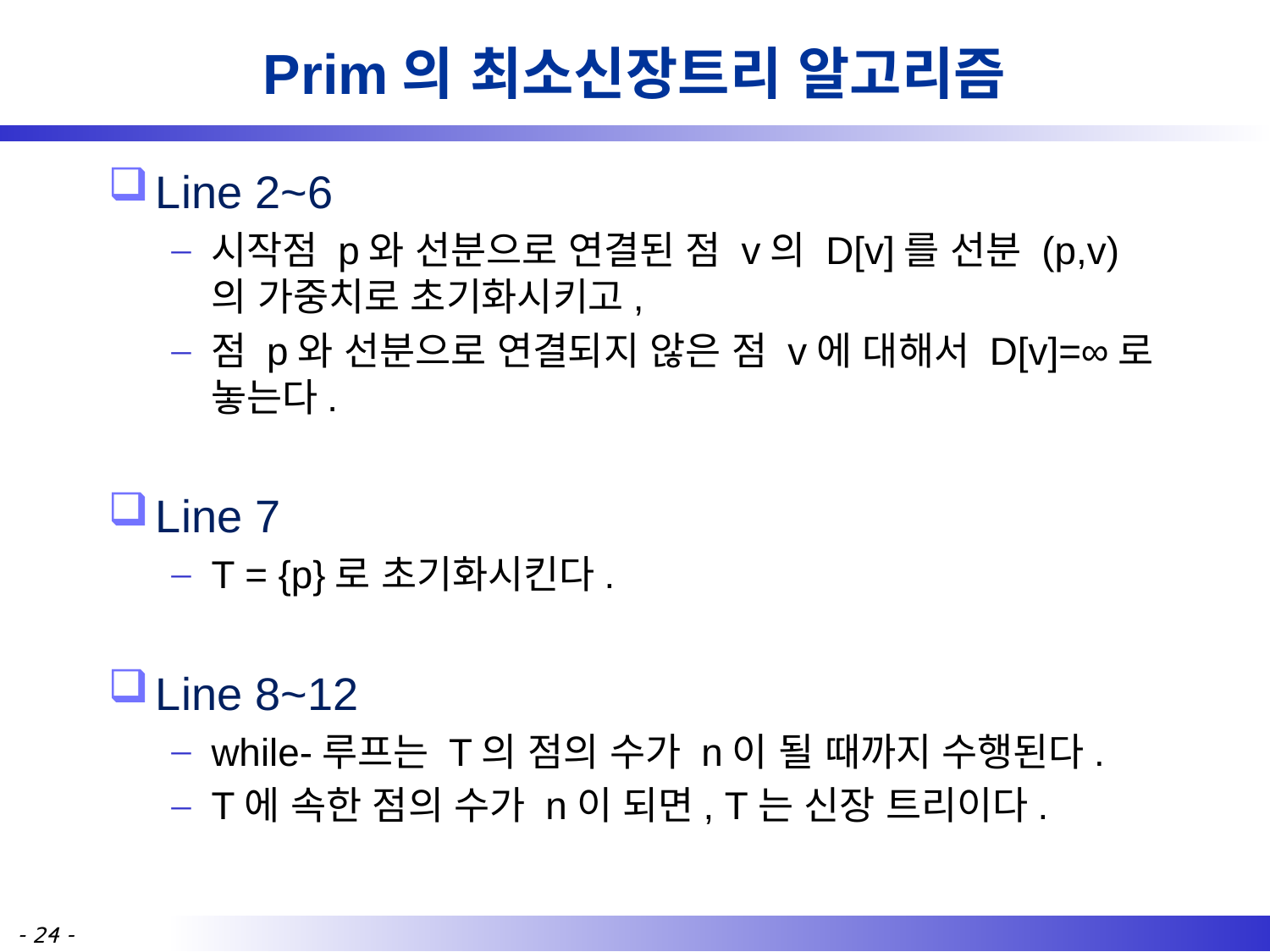

# Prim의 최소신장트리 알고리즘
Line 2~6
시작점 p와 선분으로 연결된 점 v의 D[v]를 선분 (p,v)의 가중치로 초기화시키고,
점 p와 선분으로 연결되지 않은 점 v에 대해서 D[v]=∞로 놓는다.

Line 7
T = {p}로 초기화시킨다.

Line 8~12
while-루프는 T의 점의 수가 n이 될 때까지 수행된다.
T에 속한 점의 수가 n이 되면, T는 신장 트리이다.
- 24 -